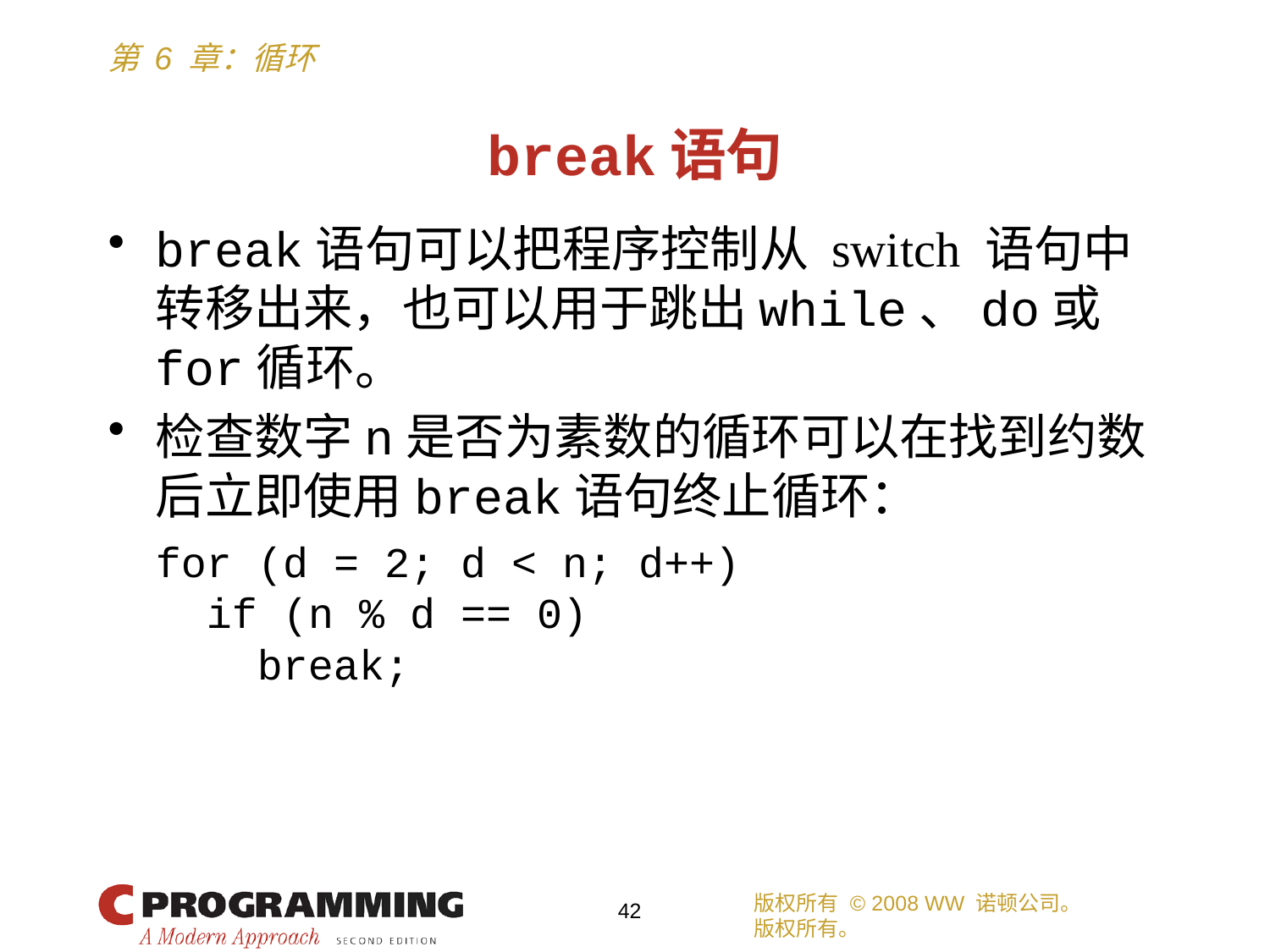

# break语句
break语句可以把程序控制从 switch 语句中转移出来，也可以用于跳出while、do或for循环。
检查数字n是否为素数的循环可以在找到约数后立即使用break语句终止循环：
	for (d = 2; d < n; d++)
	  if (n % d == 0)
	    break;
版权所有 © 2008 WW 诺顿公司。
版权所有。
42